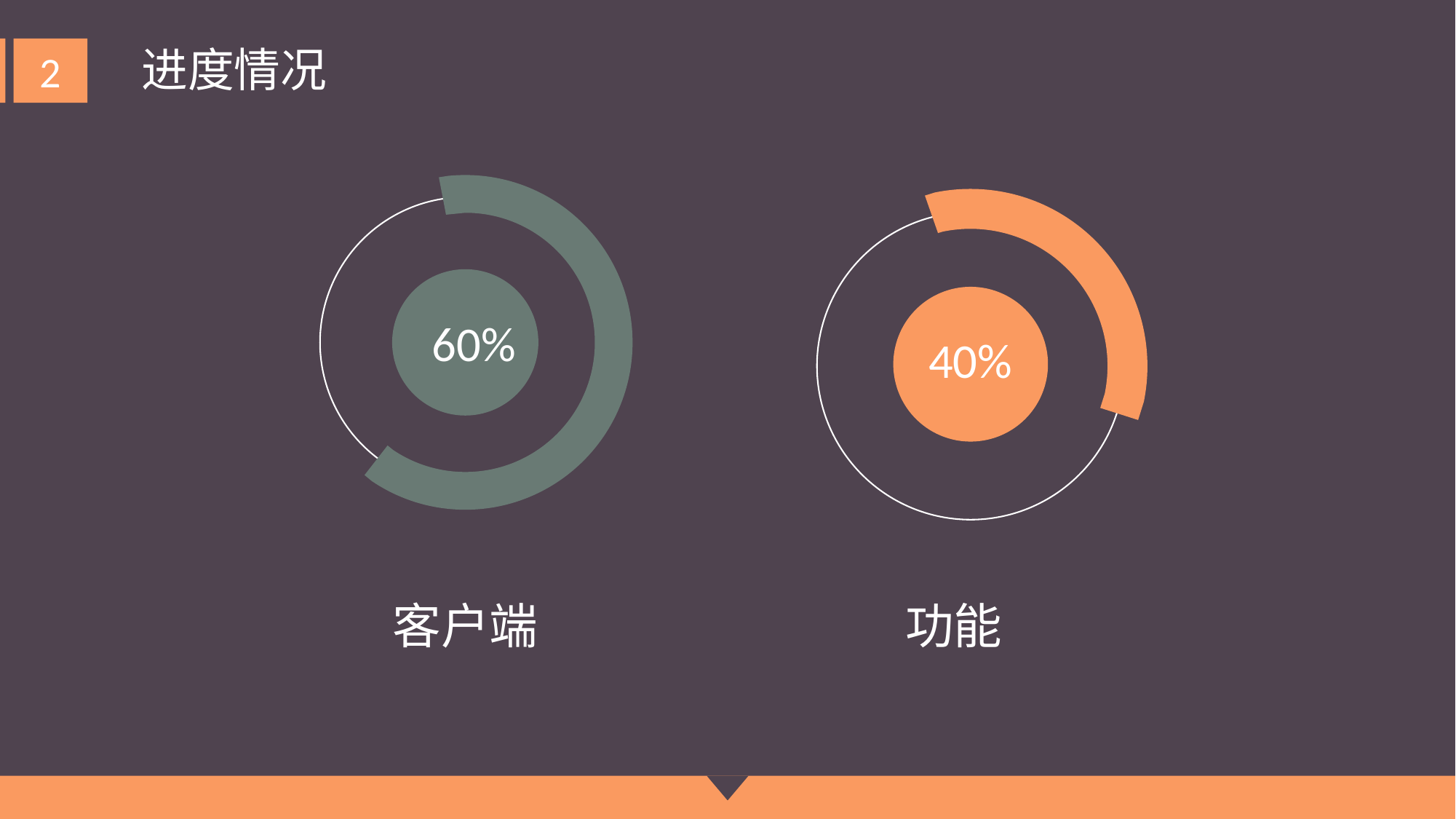

2
# 进度情况

60%
40%
客户端
功能